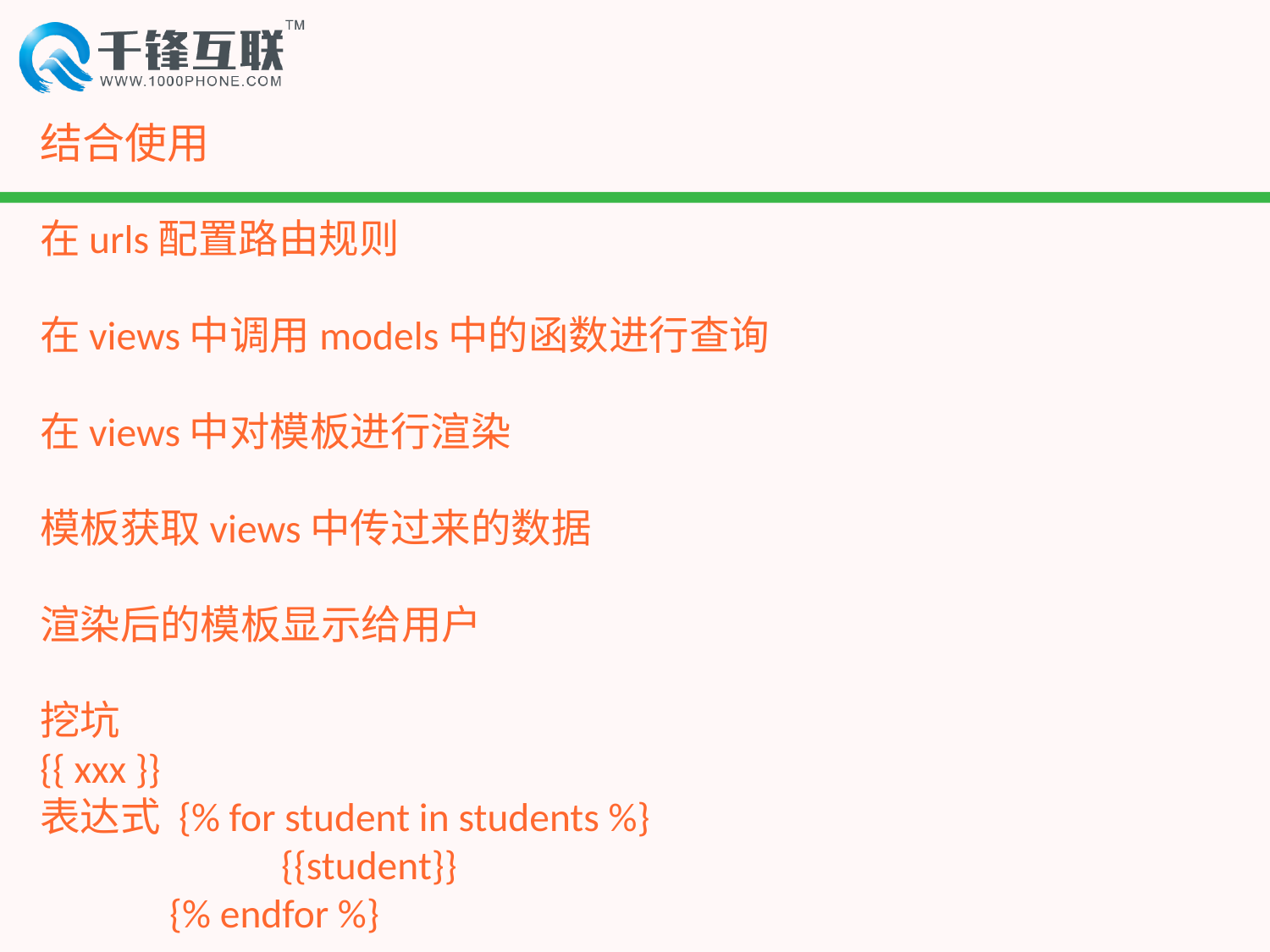

# 结合使用
在urls配置路由规则

在views中调用models中的函数进行查询

在views中对模板进行渲染

模板获取views中传过来的数据

渲染后的模板显示给用户

挖坑
{{ xxx }}
表达式 {% for student in students %}
		{{student}}
	 {% endfor %}